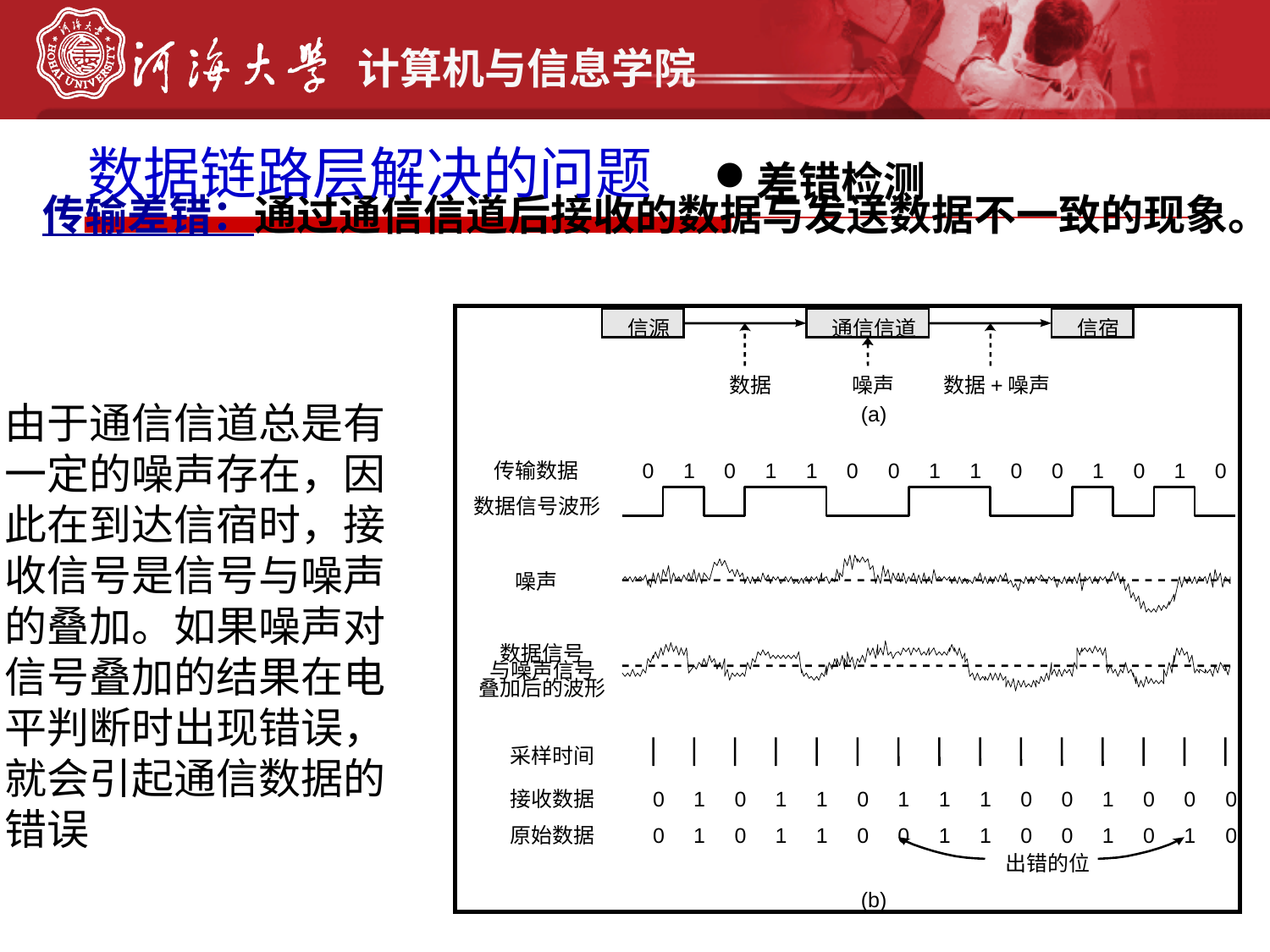

数据链路层解决的问题
差错检测

# 传输差错：通过通信信道后接收的数据与发送数据不一致的现象。

信源
通信信道
信宿

数据
噪声
数据+噪声
(a)
传输数据
0
1
0
1
1
0
0
1
1
0
0
1
0
1
0

数据信号波形

噪声

数据信号

与噪声信号

叠加后的波形

采样时间
接收数据
0
1
0
1
1
0
1
1
1
0
0
1
0
0
0
原始数据
0
1
0
1
1
0
0
1
1
0
0
1
0
1
0

出错的位
(b)
由于通信信道总是有一定的噪声存在，因此在到达信宿时，接收信号是信号与噪声的叠加。如果噪声对信号叠加的结果在电平判断时出现错误，就会引起通信数据的错误